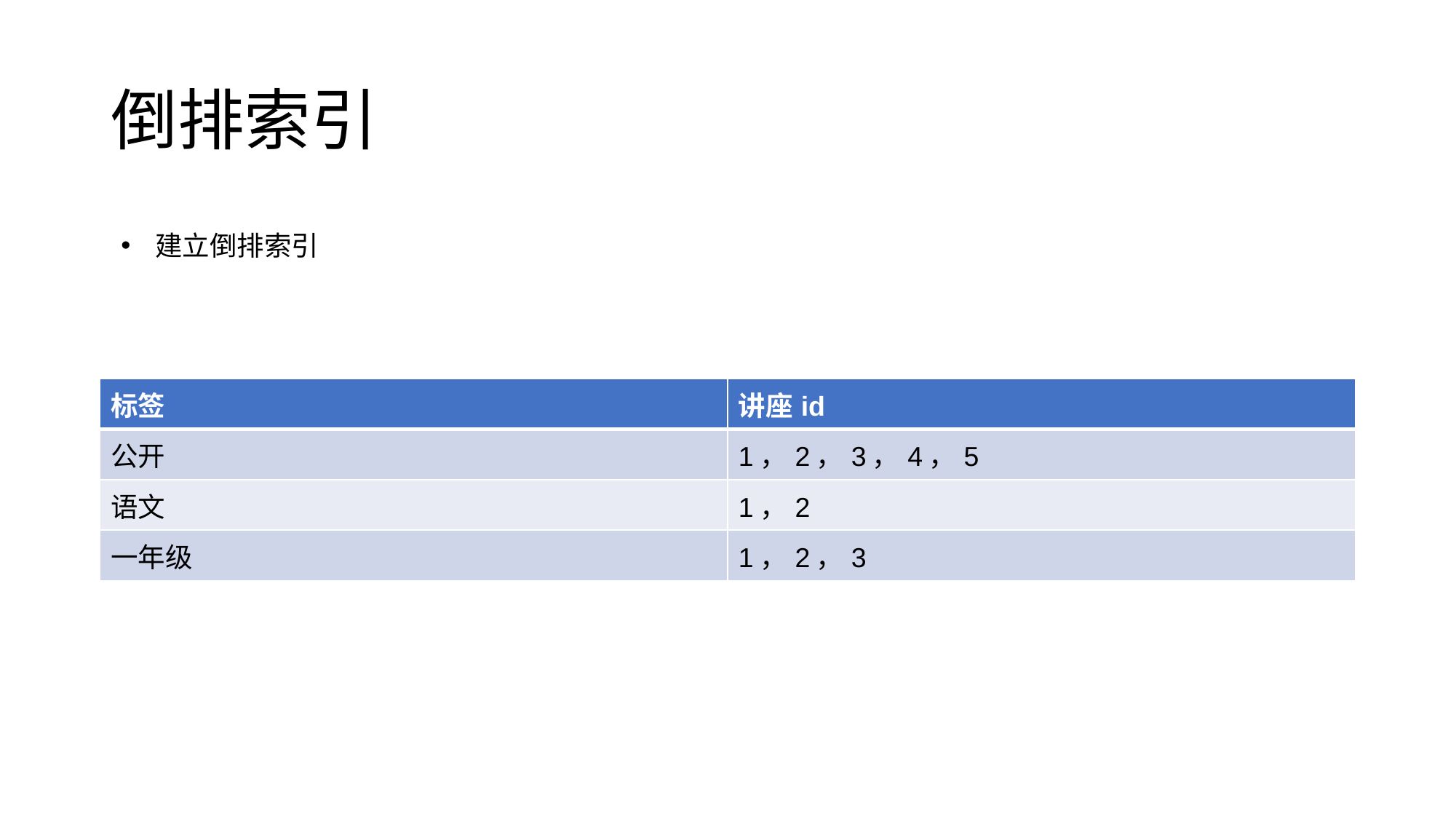

# 倒排索引
建立倒排索引
| 标签 | 讲座id |
| --- | --- |
| 公开 | 1，2，3，4，5 |
| 语文 | 1，2 |
| 一年级 | 1，2，3 |